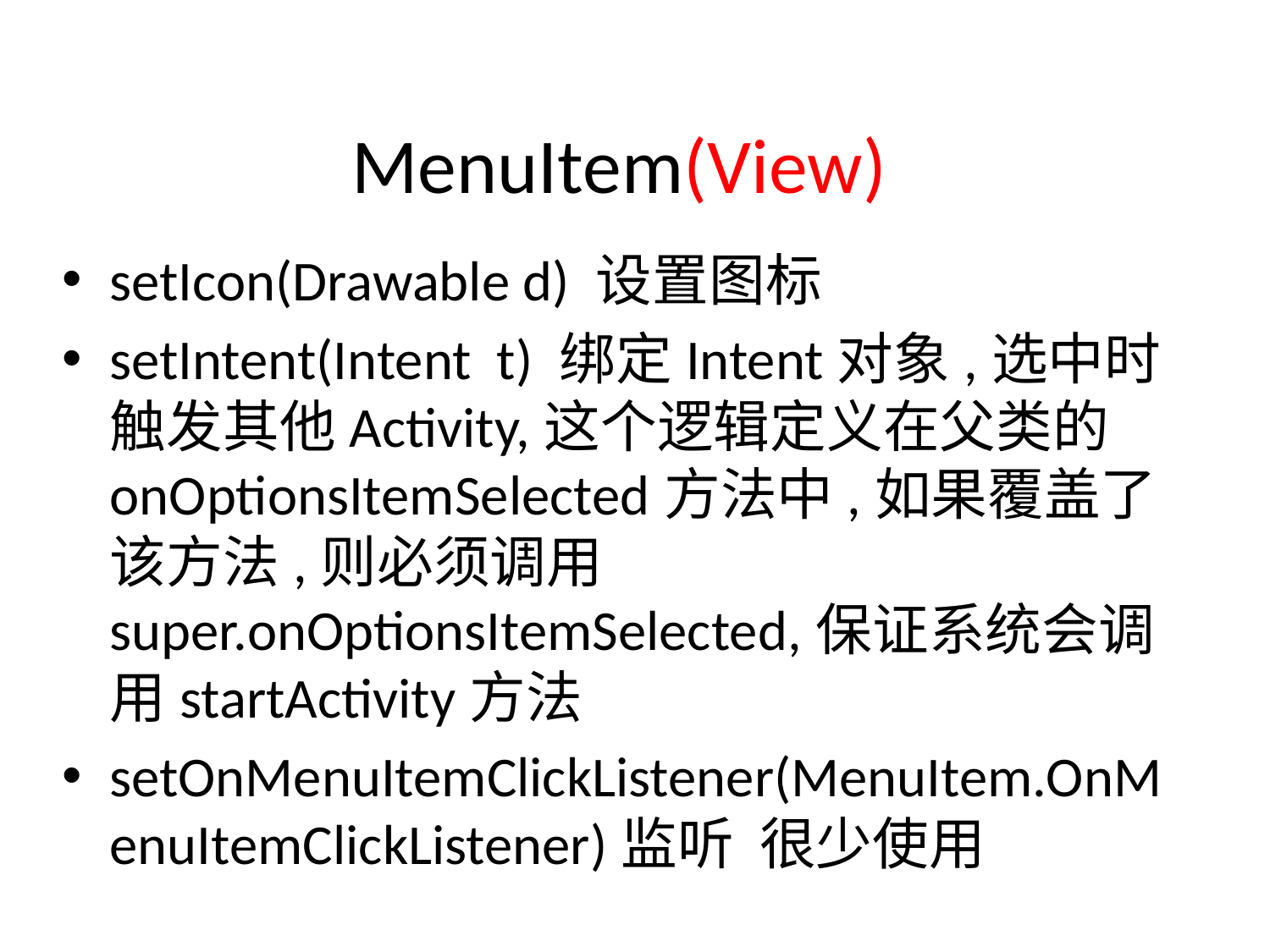

# MenuItem(View)
setIcon(Drawable d) 设置图标
setIntent(Intent  t) 绑定Intent对象,选中时触发其他Activity,这个逻辑定义在父类的onOptionsItemSelected方法中,如果覆盖了该方法,则必须调用super.onOptionsItemSelected,保证系统会调用startActivity方法
setOnMenuItemClickListener(MenuItem.OnMenuItemClickListener)监听  很少使用